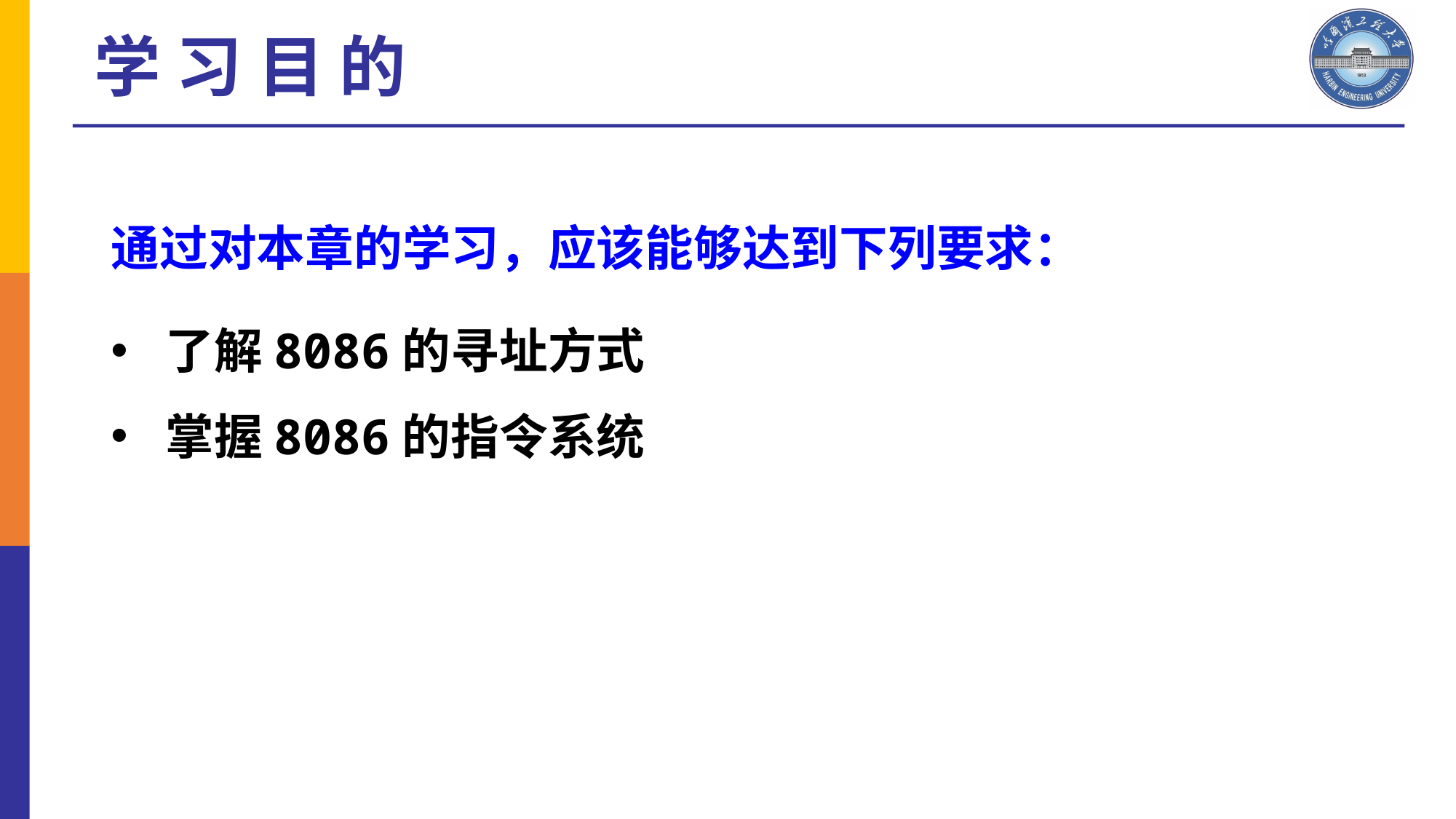

学 习 目 的
通过对本章的学习，应该能够达到下列要求：

了解8086的寻址方式
掌握8086的指令系统